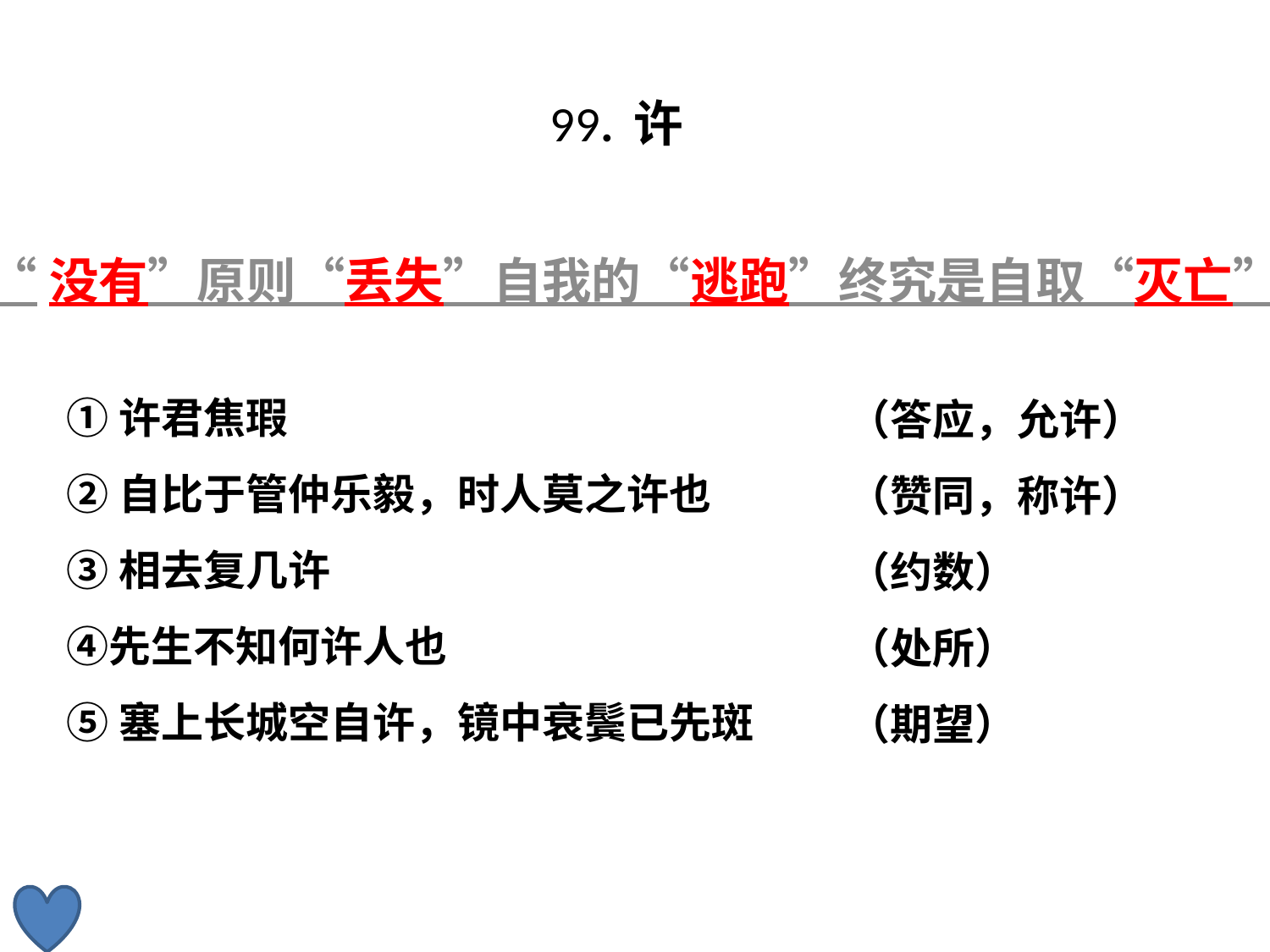

# 99. 许
“没有”原则“丢失”自我的“逃跑”终究是自取“灭亡”
①许君焦瑕
②自比于管仲乐毅，时人莫之许也
③相去复几许
④先生不知何许人也
⑤塞上长城空自许，镜中衰鬓已先斑
（答应，允许）
（赞同，称许）
（约数）
（处所）
（期望）